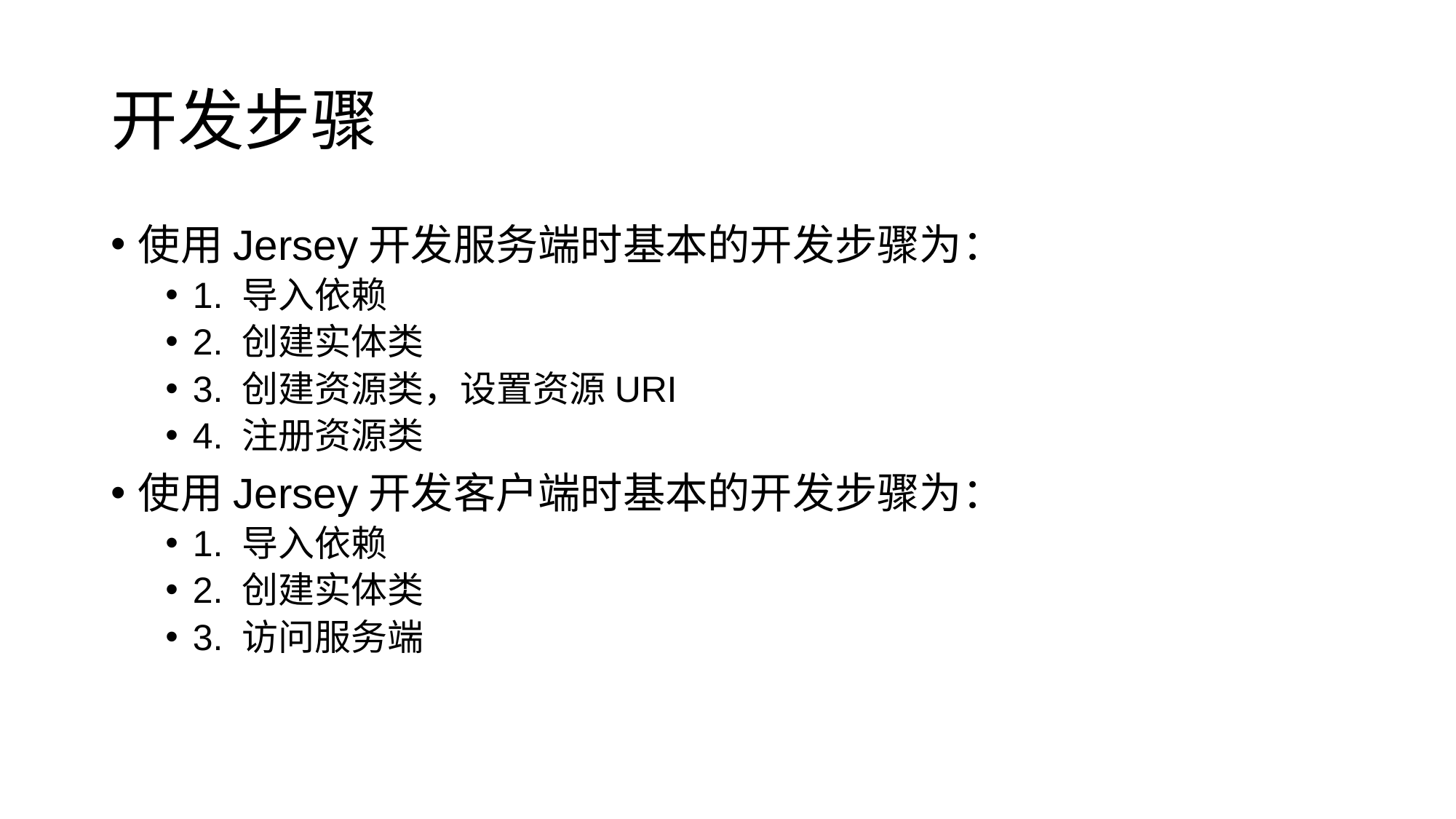

# 开发步骤
使用Jersey开发服务端时基本的开发步骤为：
1. 导入依赖
2. 创建实体类
3. 创建资源类，设置资源URI
4. 注册资源类
使用Jersey开发客户端时基本的开发步骤为：
1. 导入依赖
2. 创建实体类
3. 访问服务端